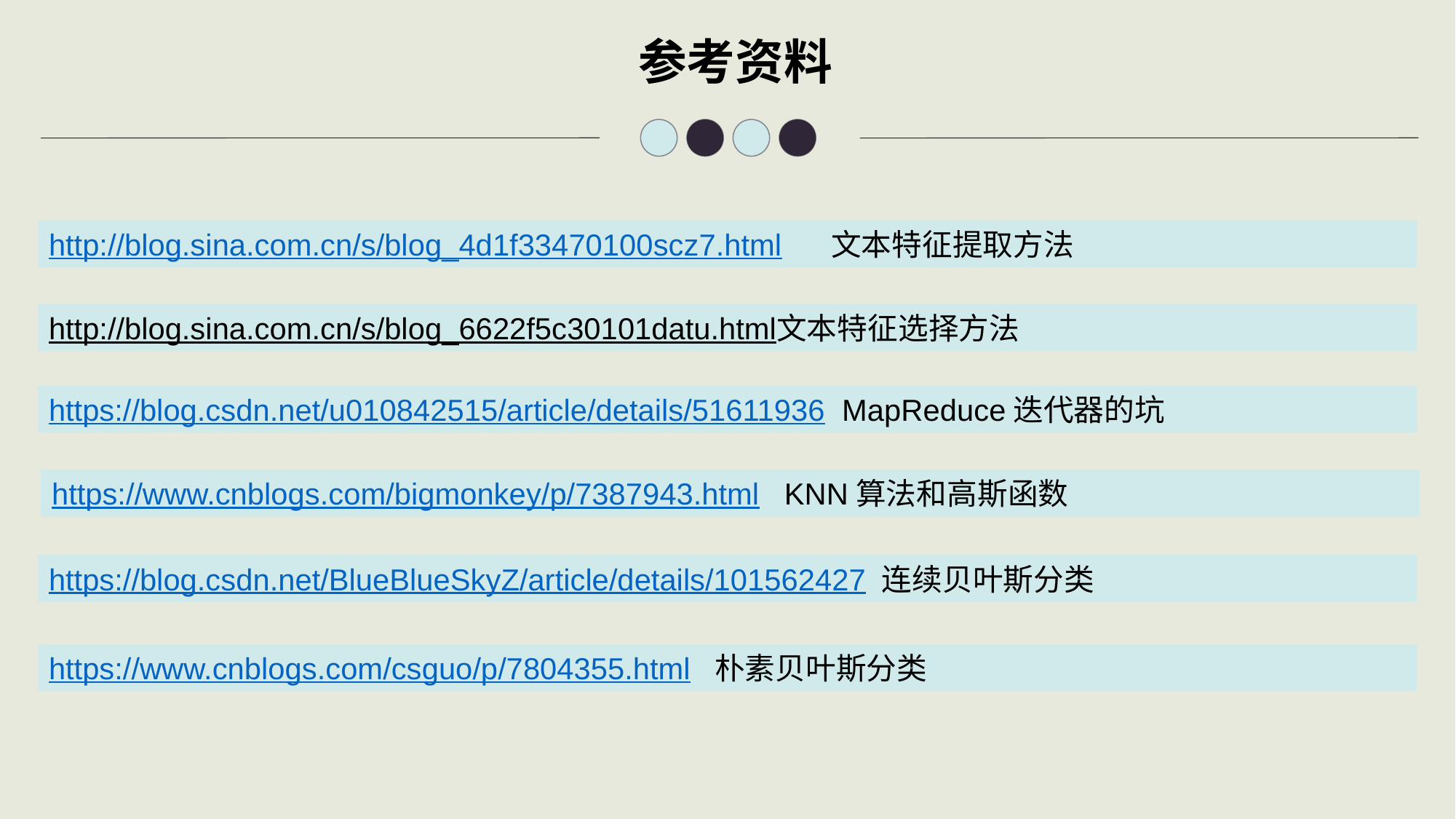

参考资料

http://blog.sina.com.cn/s/blog_4d1f33470100scz7.html     文本特征提取方法
http://blog.sina.com.cn/s/blog_6622f5c30101datu.html文本特征选择方法
https://blog.csdn.net/u010842515/article/details/51611936  MapReduce迭代器的坑
https://www.cnblogs.com/bigmonkey/p/7387943.html   KNN算法和高斯函数
https://blog.csdn.net/BlueBlueSkyZ/article/details/101562427 连续贝叶斯分类
https://www.cnblogs.com/csguo/p/7804355.html  朴素贝叶斯分类